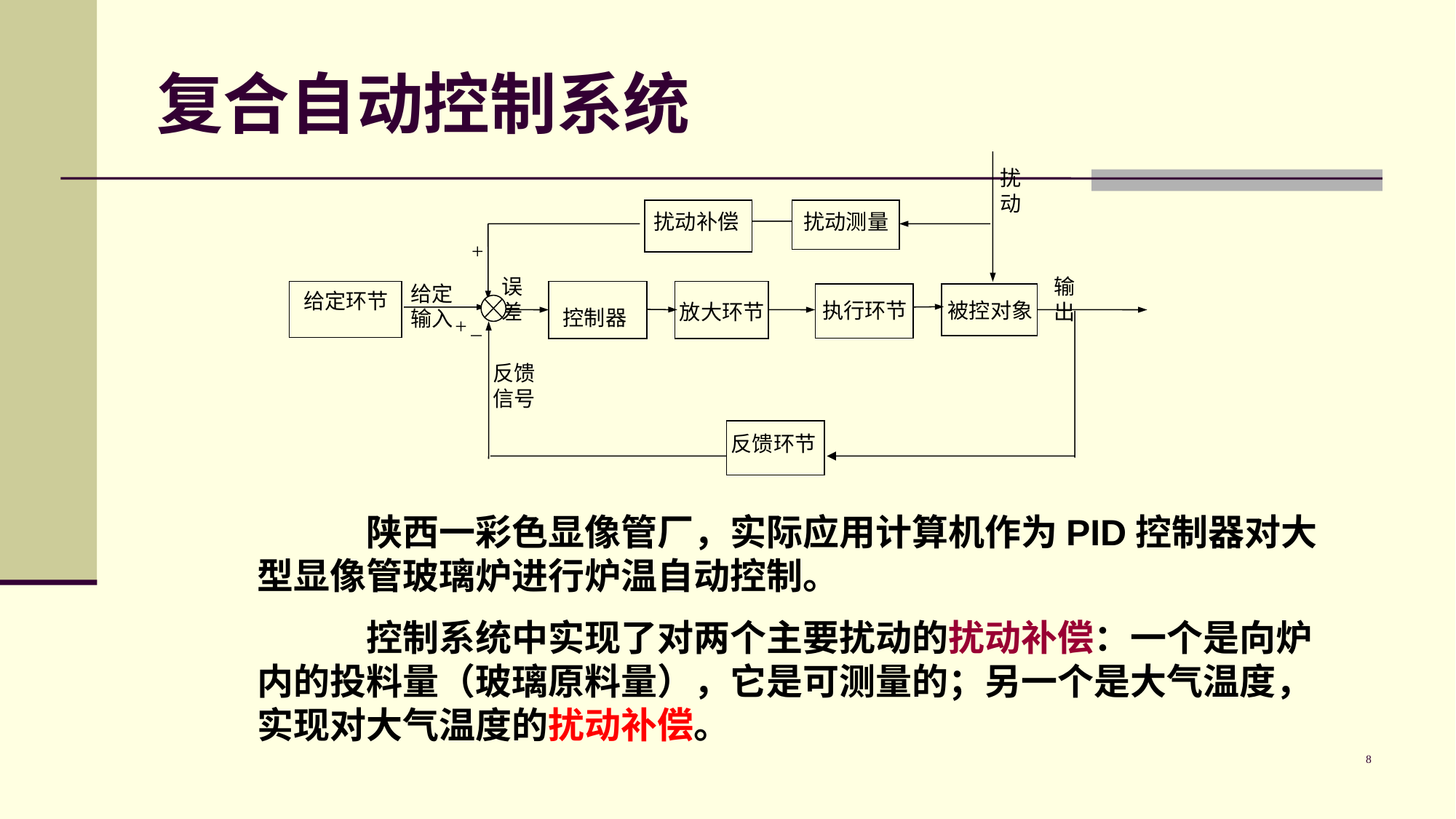

# 复合自动控制系统

扰动

扰动补偿
扰动测量

+
误差
输出
给定
输入

给定环节

_

反馈
信号

反馈环节

+

执行环节
被控对象
放大环节
控制器
	陕西一彩色显像管厂，实际应用计算机作为PID控制器对大型显像管玻璃炉进行炉温自动控制。
	控制系统中实现了对两个主要扰动的扰动补偿：一个是向炉内的投料量（玻璃原料量），它是可测量的；另一个是大气温度，实现对大气温度的扰动补偿。
8